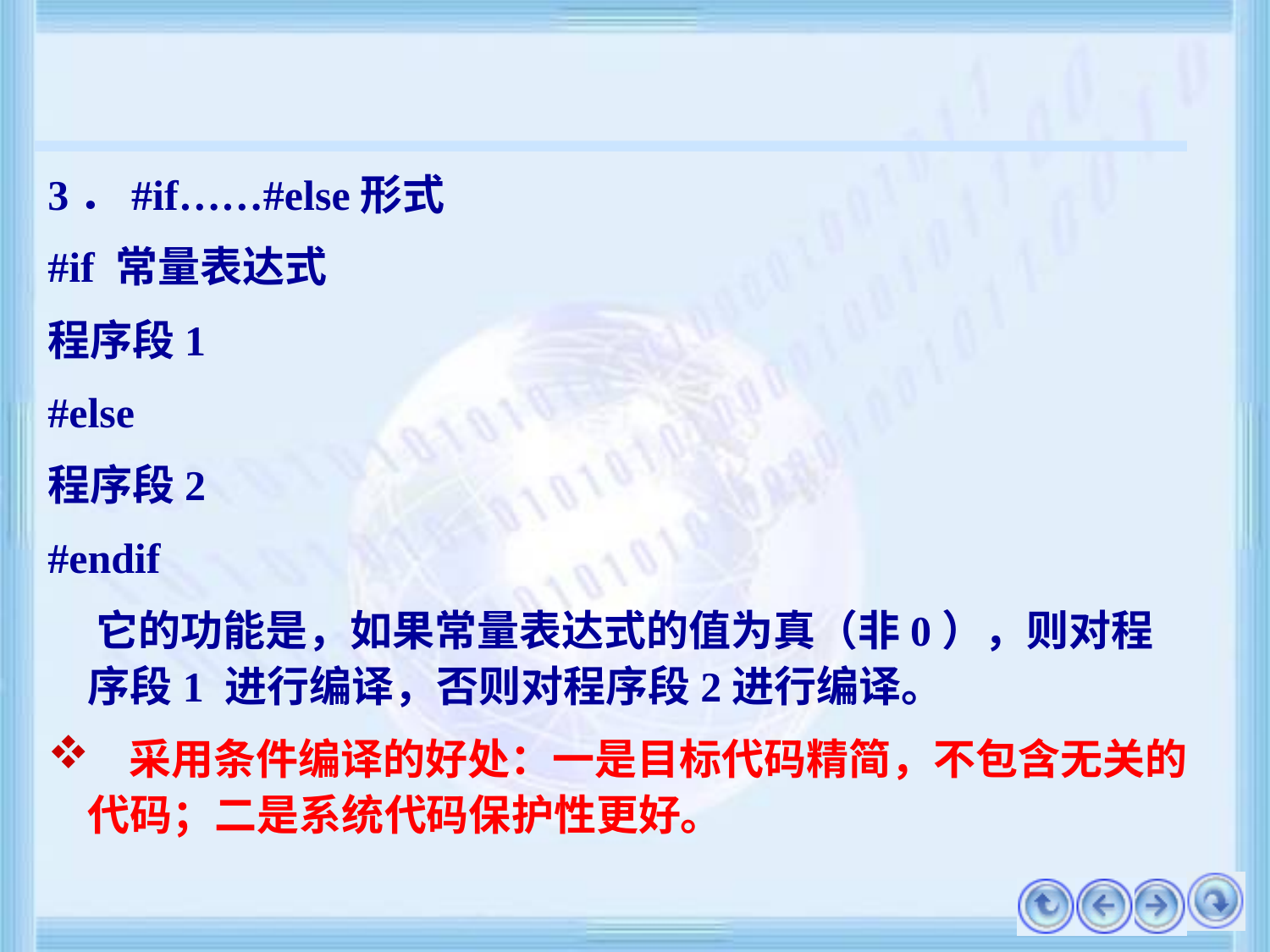

#
3．#if……#else形式
#if 常量表达式
程序段1
#else
程序段2
#endif
    它的功能是，如果常量表达式的值为真（非0），则对程序段1 进行编译，否则对程序段2进行编译。
   采用条件编译的好处：一是目标代码精简，不包含无关的代码；二是系统代码保护性更好。